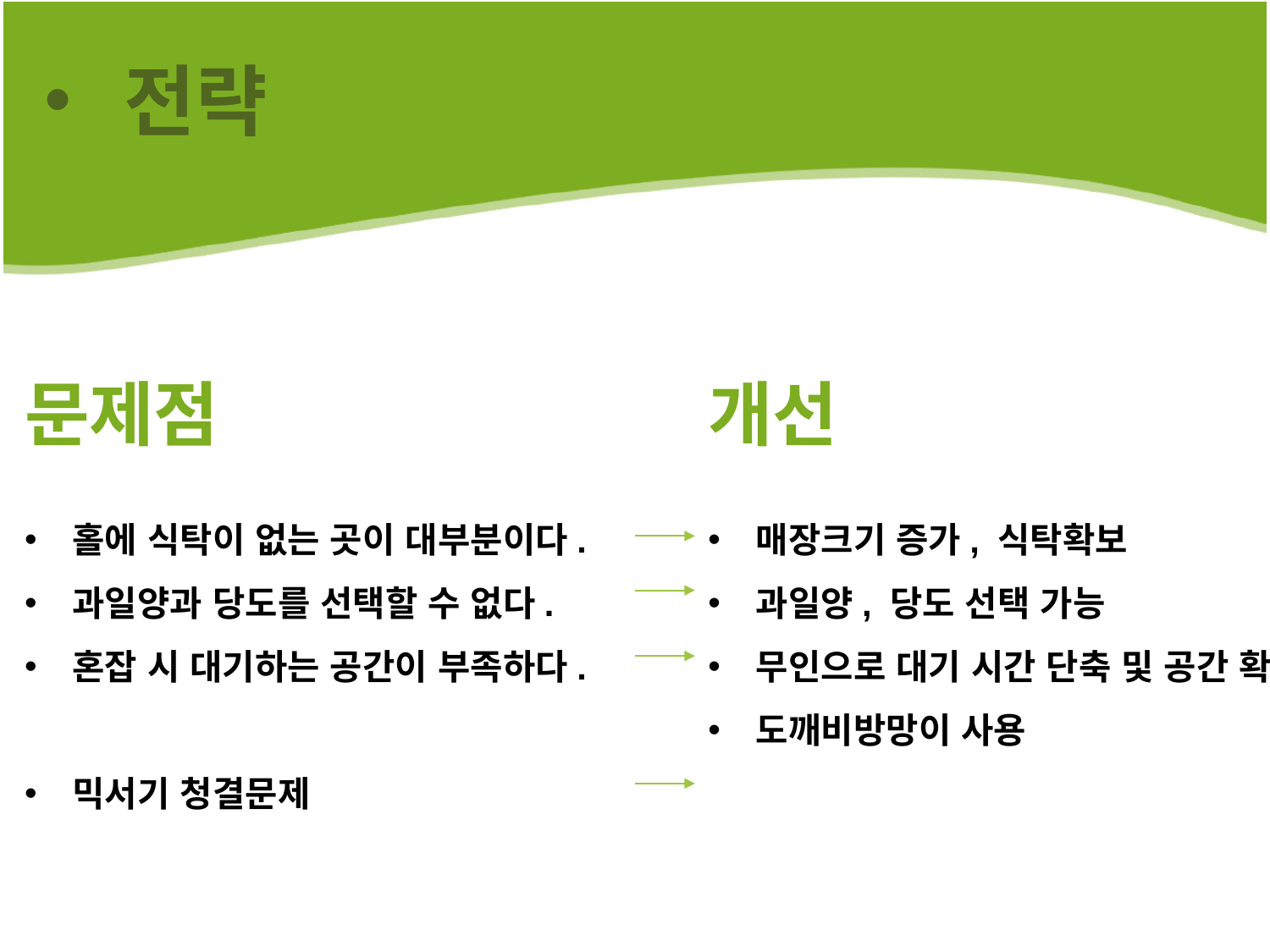

전략
문제점

홀에 식탁이 없는 곳이 대부분이다.
과일양과 당도를 선택할 수 없다.
혼잡 시 대기하는 공간이 부족하다.

믹서기 청결문제
개선

매장크기 증가, 식탁확보
과일양, 당도 선택 가능
무인으로 대기 시간 단축 및 공간 확보
도깨비방망이 사용
현상